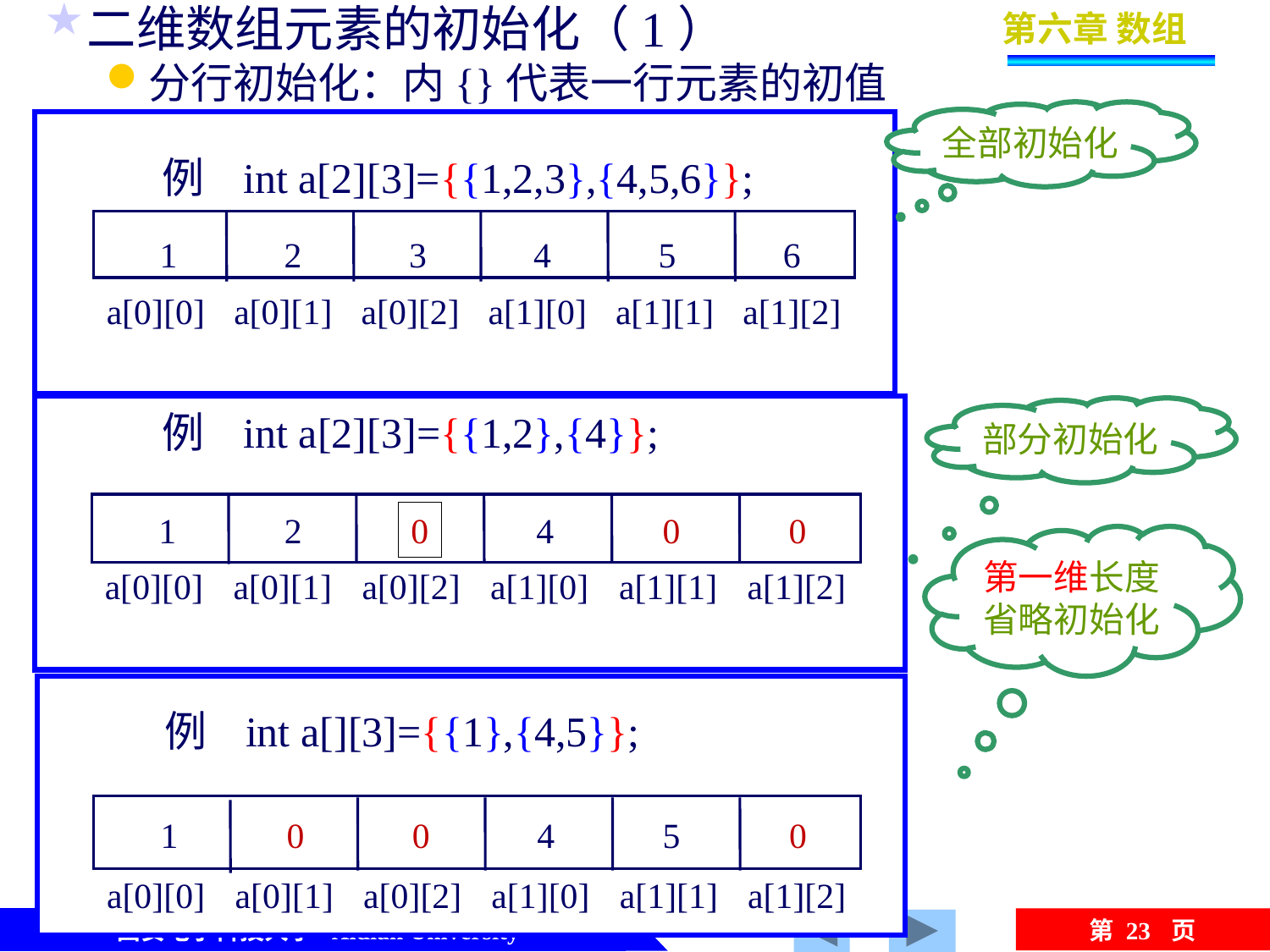

第六章 数组

二维数组元素的初始化（1）
分行初始化：内{}代表一行元素的初值
全部初始化

           例   int a[2][3]={{1,2,3},{4,5,6}};

1
2
3
4
5
6
a[0][0]
a[0][1]
a[0][2]
a[1][0]
a[1][1]
a[1][2]
           例   int a[2][3]={{1,2},{4}};

1
2
0
4
0
0
a[0][0]
a[0][1]
a[0][2]
a[1][0]
a[1][1]
a[1][2]
部分初始化
第一维长度省略初始化
           例   int a[][3]={{1},{4,5}};

1
0
0
4
5
0
a[0][0]
a[0][1]
a[0][2]
a[1][0]
a[1][1]
a[1][2]